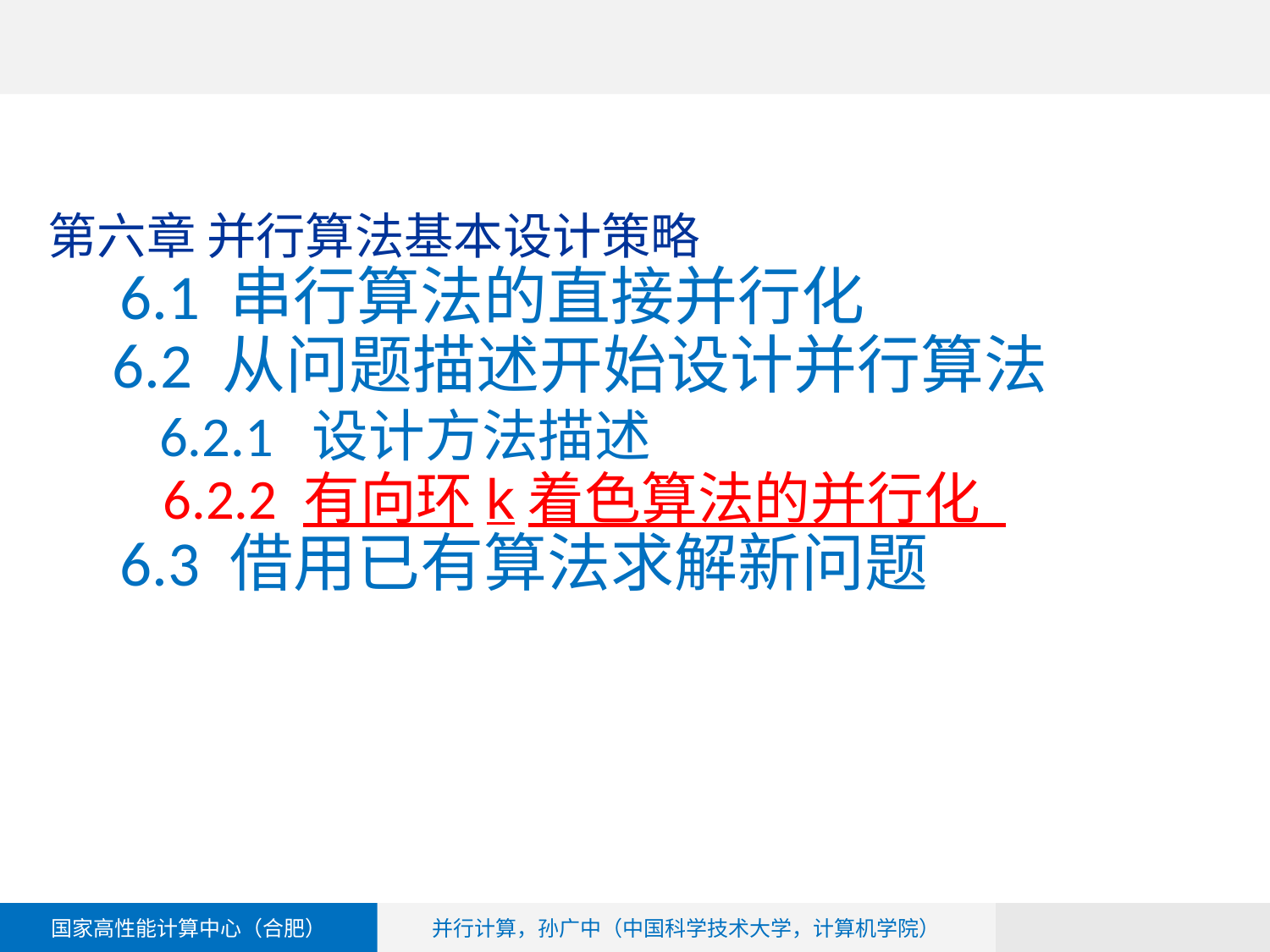

# 第六章 并行算法基本设计策略 6.1 串行算法的直接并行化 6.2 从问题描述开始设计并行算法 6.2.1  设计方法描述 6.2.2 有向环k着色算法的并行化 6.3 借用已有算法求解新问题